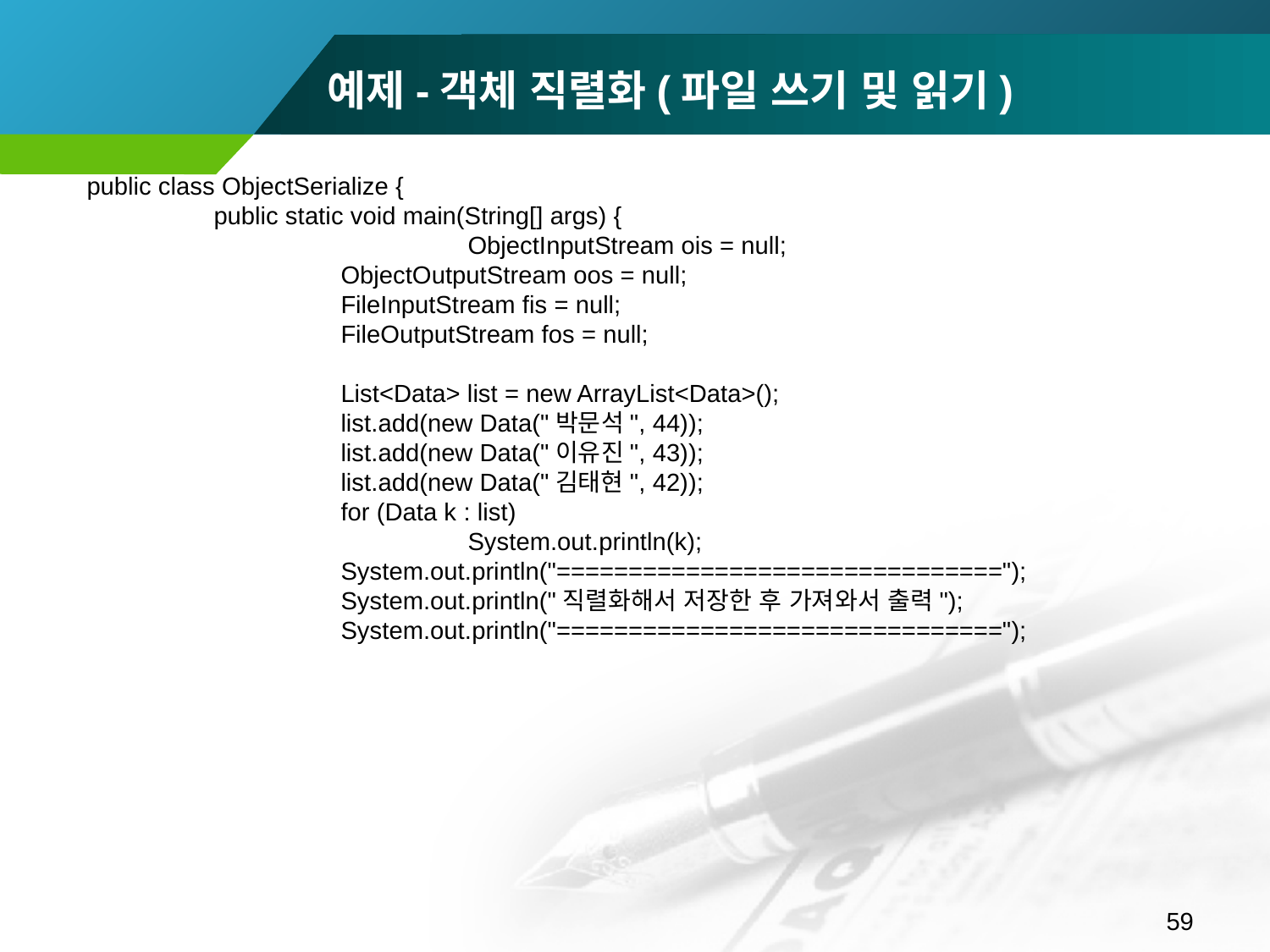

예제-객체 직렬화(파일 쓰기 및 읽기)
public class ObjectSerialize {
	public static void main(String[] args) {
			ObjectInputStream ois = null;
		ObjectOutputStream oos = null;
		FileInputStream fis = null;
		FileOutputStream fos = null;

		List<Data> list = new ArrayList<Data>();
		list.add(new Data("박문석", 44));
		list.add(new Data("이유진", 43));
		list.add(new Data("김태현", 42));
		for (Data k : list)
			System.out.println(k);
		System.out.println("===============================");
		System.out.println("직렬화해서 저장한 후 가져와서 출력");
		System.out.println("===============================");

59